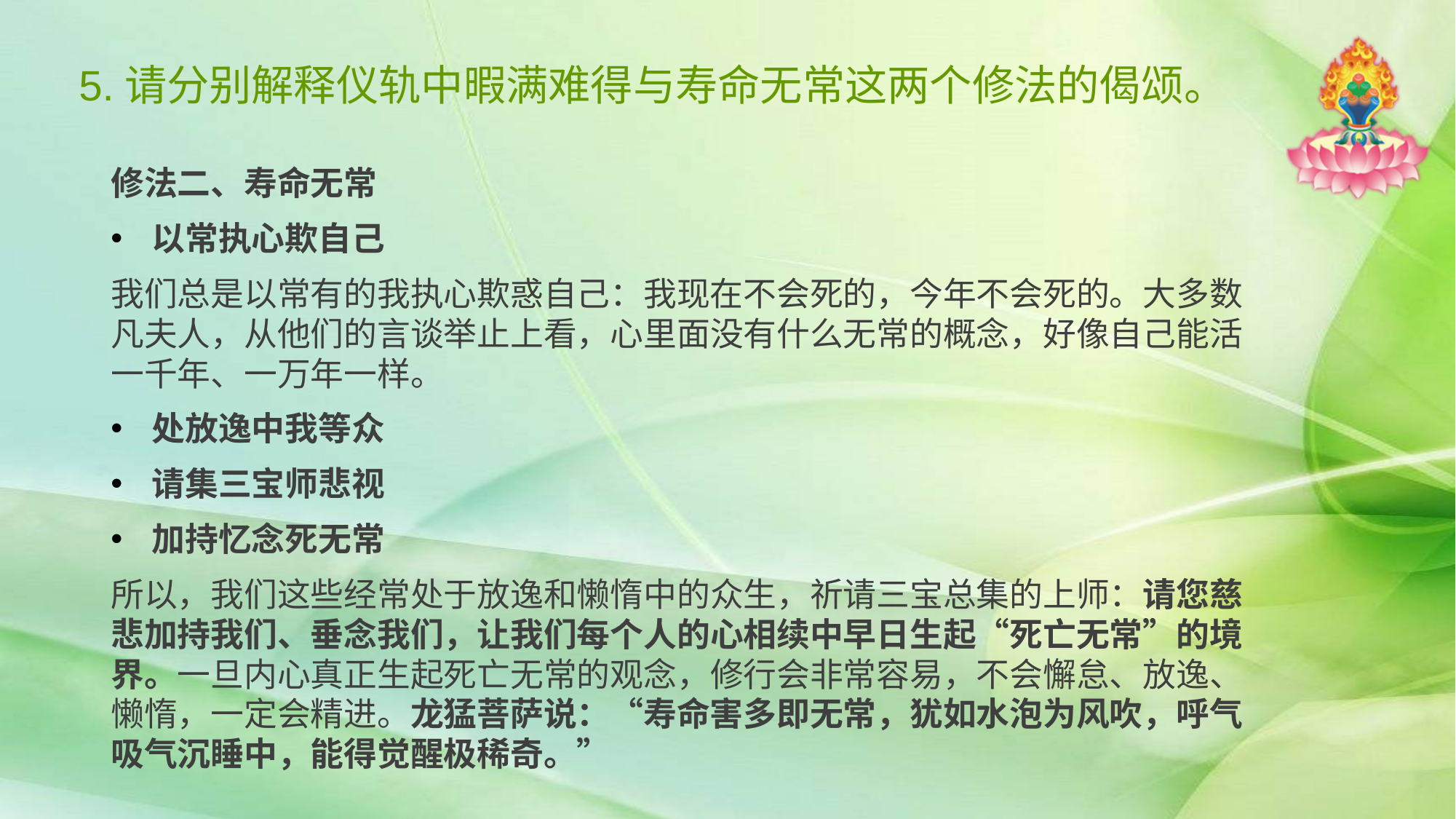

# 5.请分别解释仪轨中暇满难得与寿命无常这两个修法的偈颂。
修法二、寿命无常
以常执心欺自己
我们总是以常有的我执心欺惑自己：我现在不会死的，今年不会死的。大多数凡夫人，从他们的言谈举止上看，心里面没有什么无常的概念，好像自己能活一千年、一万年一样。
处放逸中我等众
请集三宝师悲视
加持忆念死无常
所以，我们这些经常处于放逸和懒惰中的众生，祈请三宝总集的上师：请您慈悲加持我们、垂念我们，让我们每个人的心相续中早日生起“死亡无常”的境界。一旦内心真正生起死亡无常的观念，修行会非常容易，不会懈怠、放逸、懒惰，一定会精进。龙猛菩萨说：“寿命害多即无常，犹如水泡为风吹，呼气吸气沉睡中，能得觉醒极稀奇。”